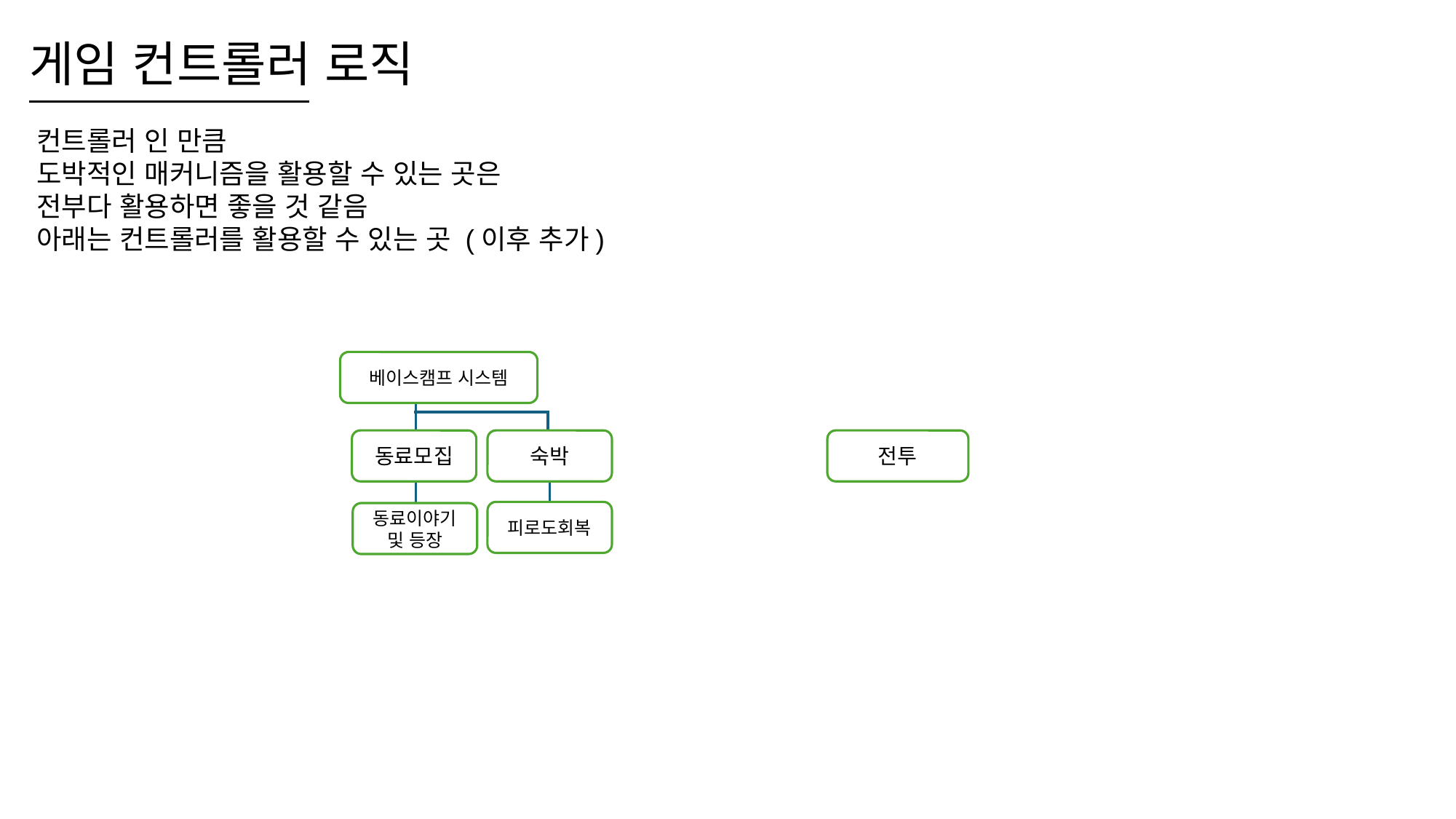

게임 컨트롤러 로직
컨트롤러 인 만큼
도박적인 매커니즘을 활용할 수 있는 곳은
전부다 활용하면 좋을 것 같음
아래는 컨트롤러를 활용할 수 있는 곳 (이후 추가)
베이스캠프 시스템
동료모집
숙박
전투
피로도회복
동료이야기 및 등장